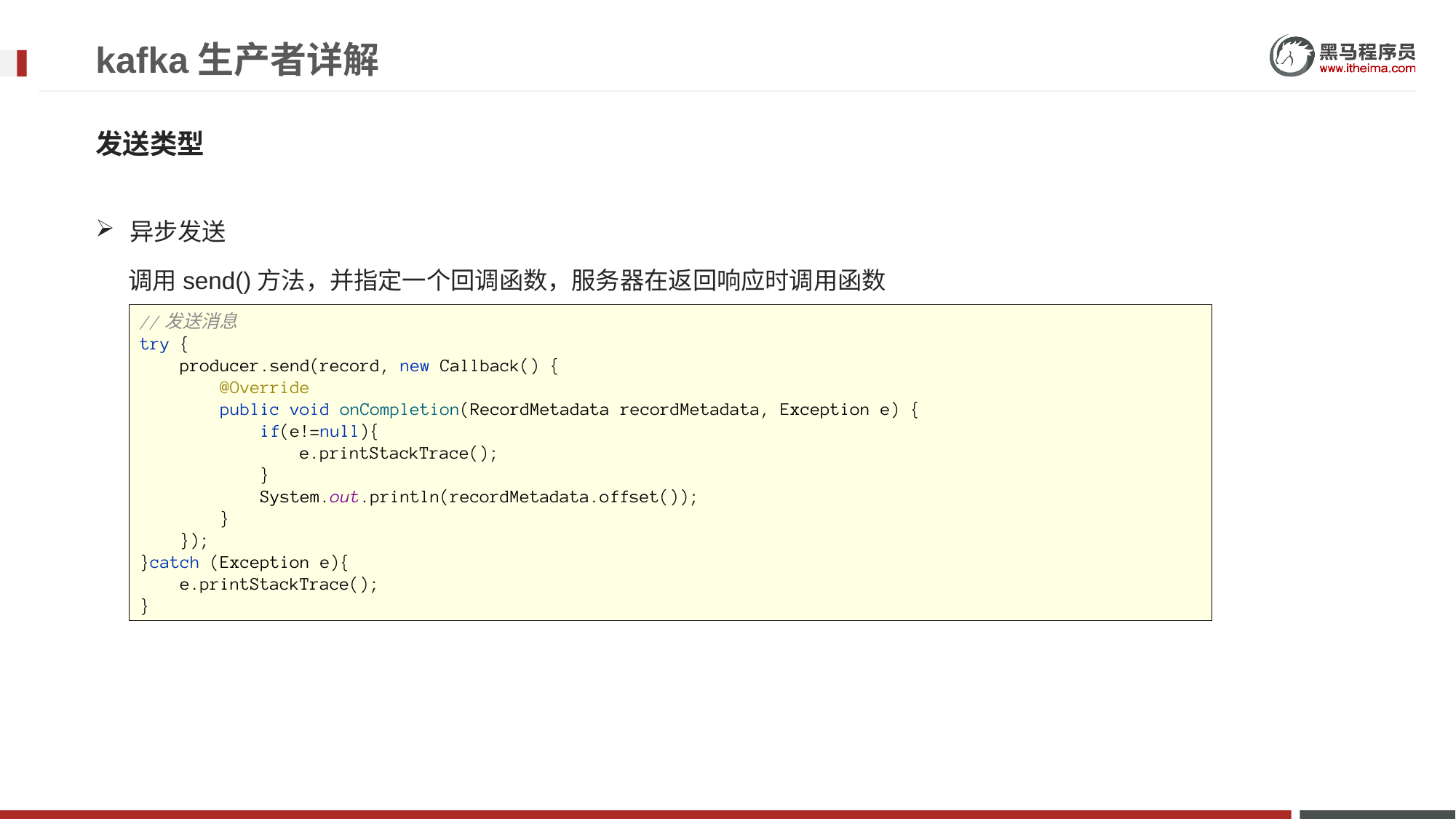

# kafka生产者详解
发送类型
异步发送
     调用send()方法，并指定一个回调函数，服务器在返回响应时调用函数
//发送消息
try {
    producer.send(record, new Callback() {
        @Override
        public void onCompletion(RecordMetadata recordMetadata, Exception e) {
            if(e!=null){
                e.printStackTrace();
            }
            System.out.println(recordMetadata.offset());
        }
    });
}catch (Exception e){
    e.printStackTrace();
}